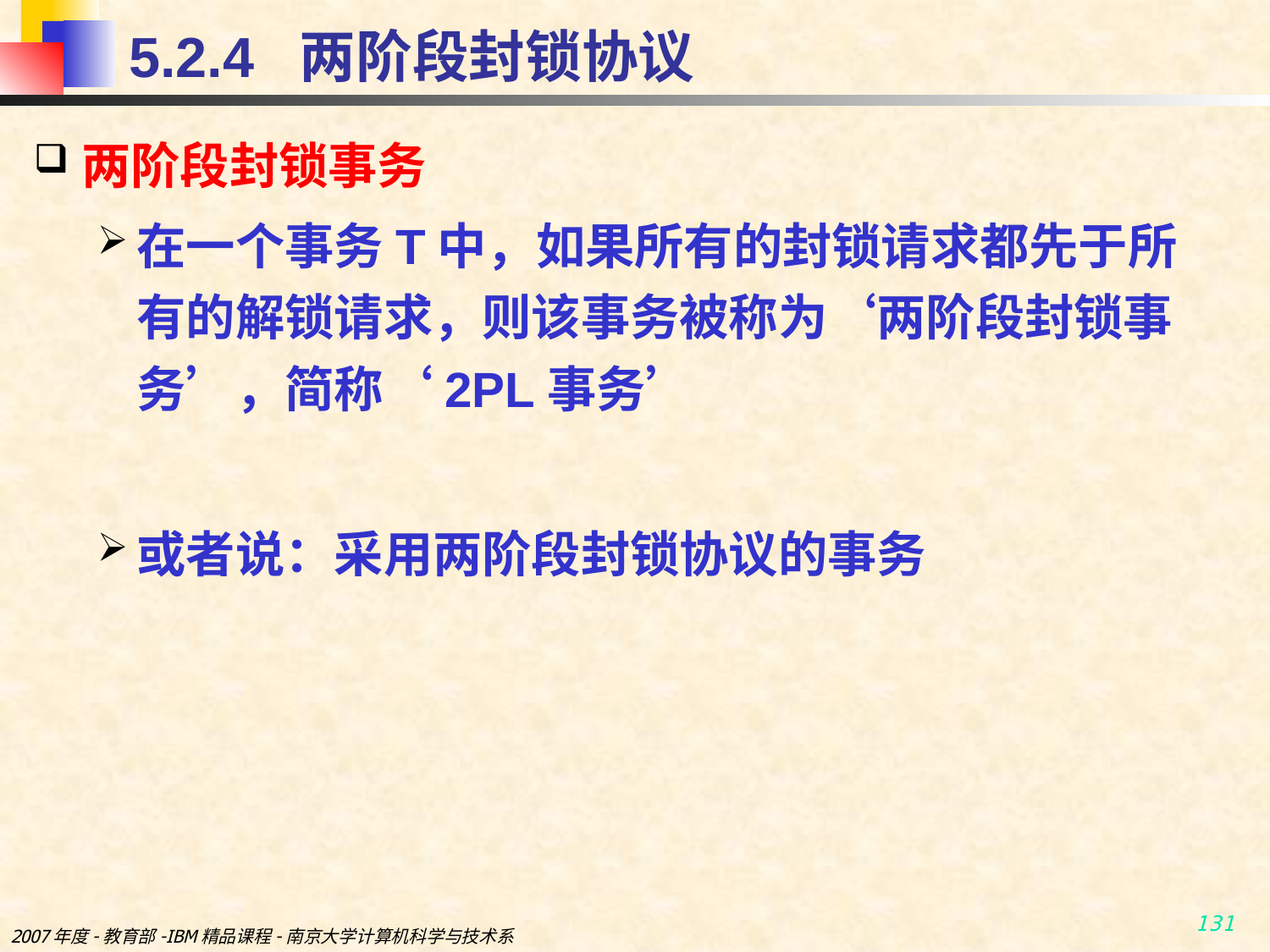

# 5.2.4  两阶段封锁协议
两阶段封锁事务
在一个事务T中，如果所有的封锁请求都先于所有的解锁请求，则该事务被称为‘两阶段封锁事务’，简称‘2PL事务’

或者说：采用两阶段封锁协议的事务
131